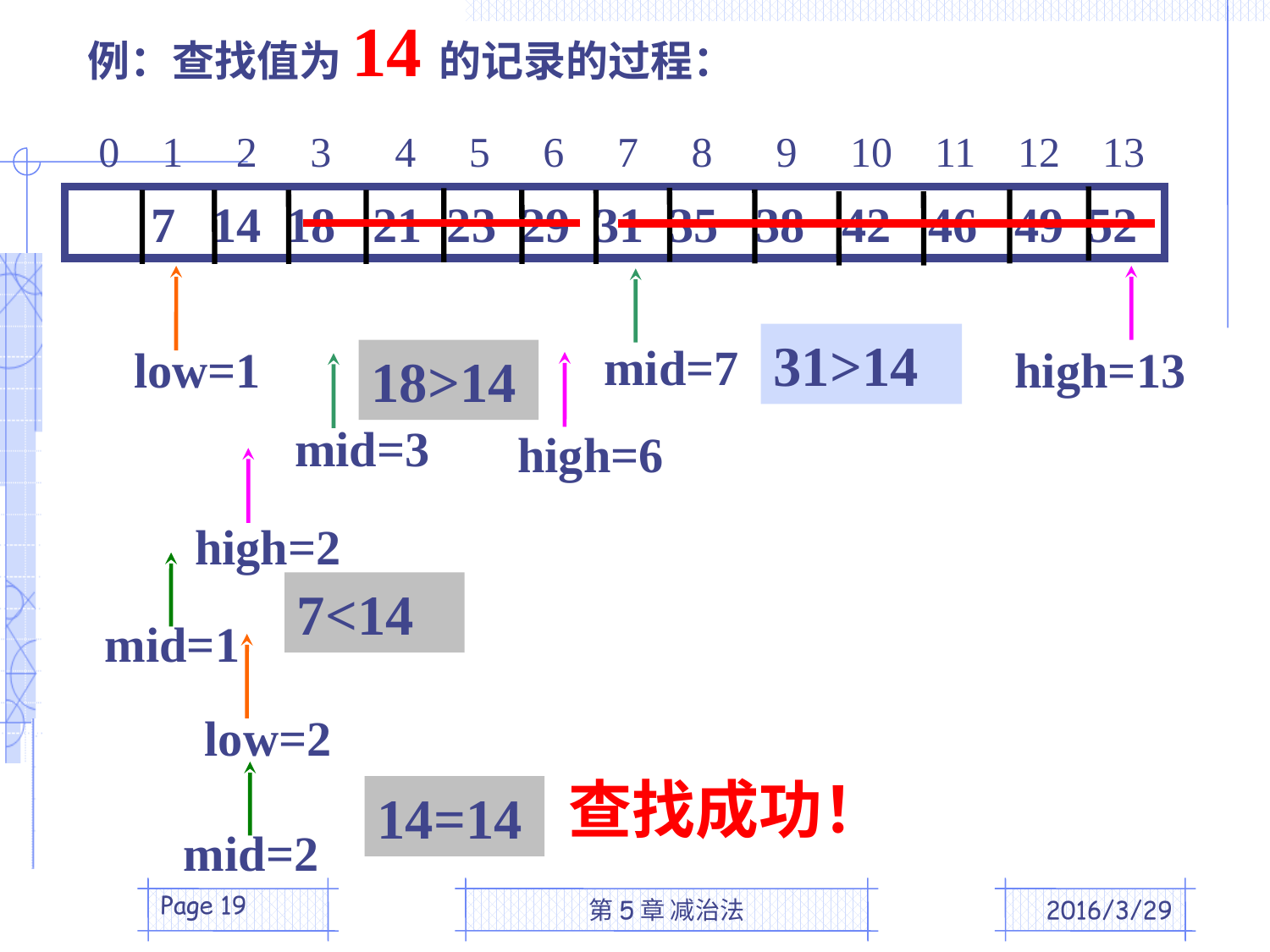

例：查找值为14的记录的过程：
0    1     2     3      4     5     6     7     8      9     10    11    12    13
      7   14  18   21  23  29  31  35   38   42   46   49  52

low=1

high=13

mid=7
31>14
18>14

high=6

mid=3

high=2

mid=1
7<14

low=2

mid=2
查找成功！
14=14
Page 19
第5章 减治法
2016/3/29